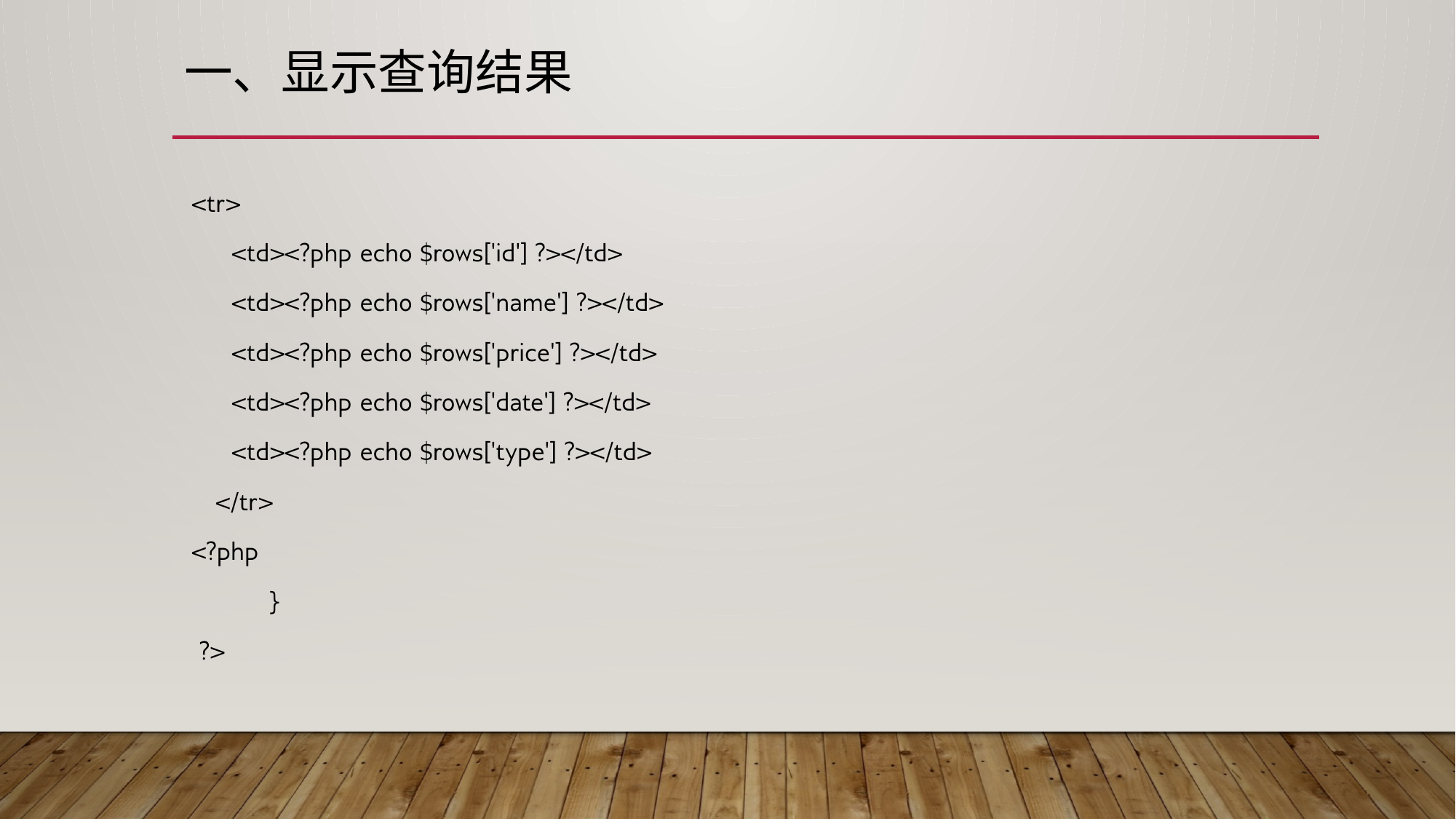

# 一、显示查询结果
 <tr>
      <td><?php echo $rows['id'] ?></td>
      <td><?php echo $rows['name'] ?></td>
      <td><?php echo $rows['price'] ?></td>
      <td><?php echo $rows['date'] ?></td>
      <td><?php echo $rows['type'] ?></td>
    </tr>
 <?php
	}
  ?>